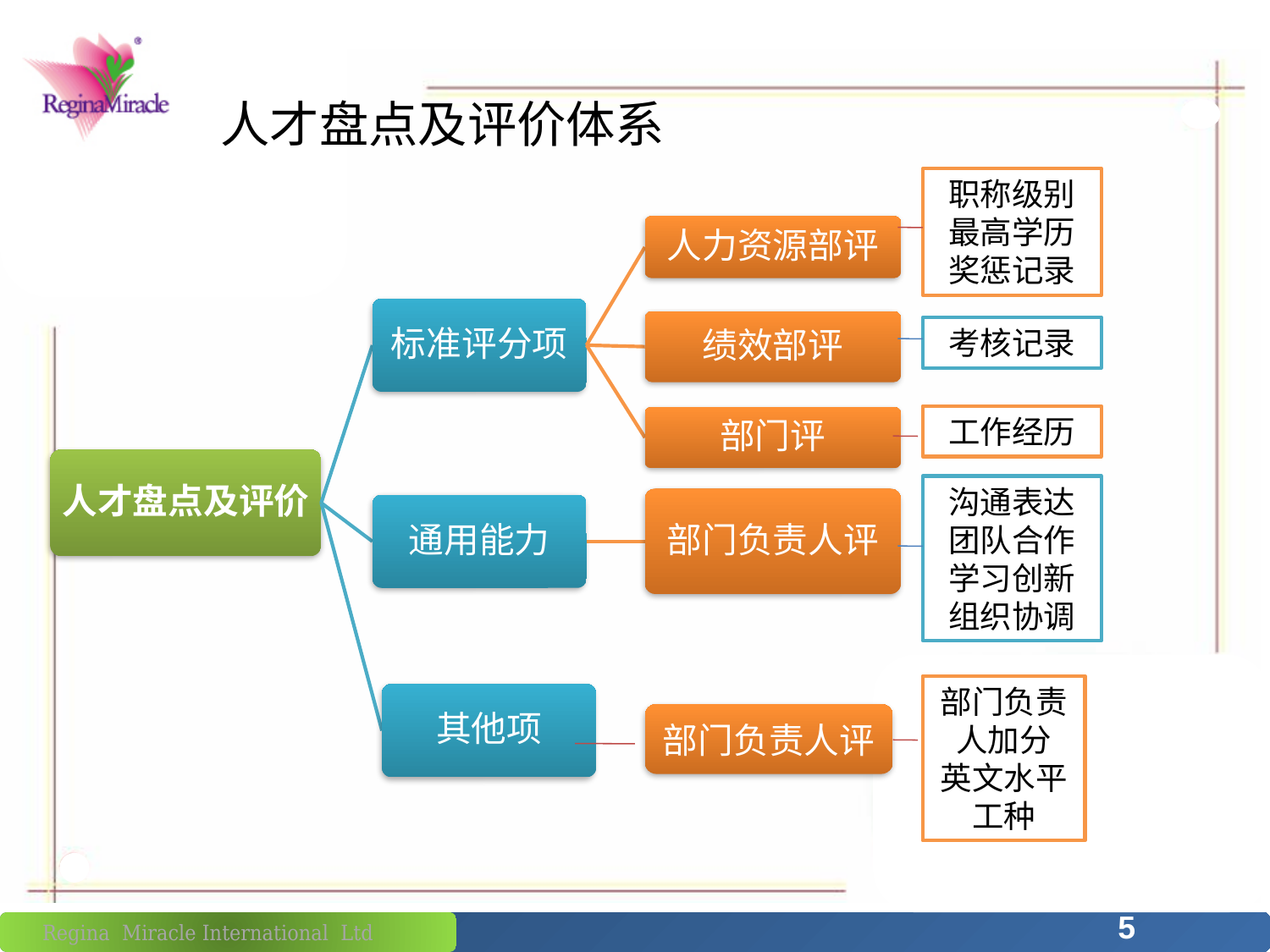

人才盘点及评价体系
职称级别
最高学历
奖惩记录
人才盘点及评价

标准评分项

人力资源部评

绩效部评

部门评

通用能力

部门负责人评

其他项
考核记录
工作经历
沟通表达
团队合作
学习创新
组织协调
部门负责人加分
英文水平工种
部门负责人评
    5